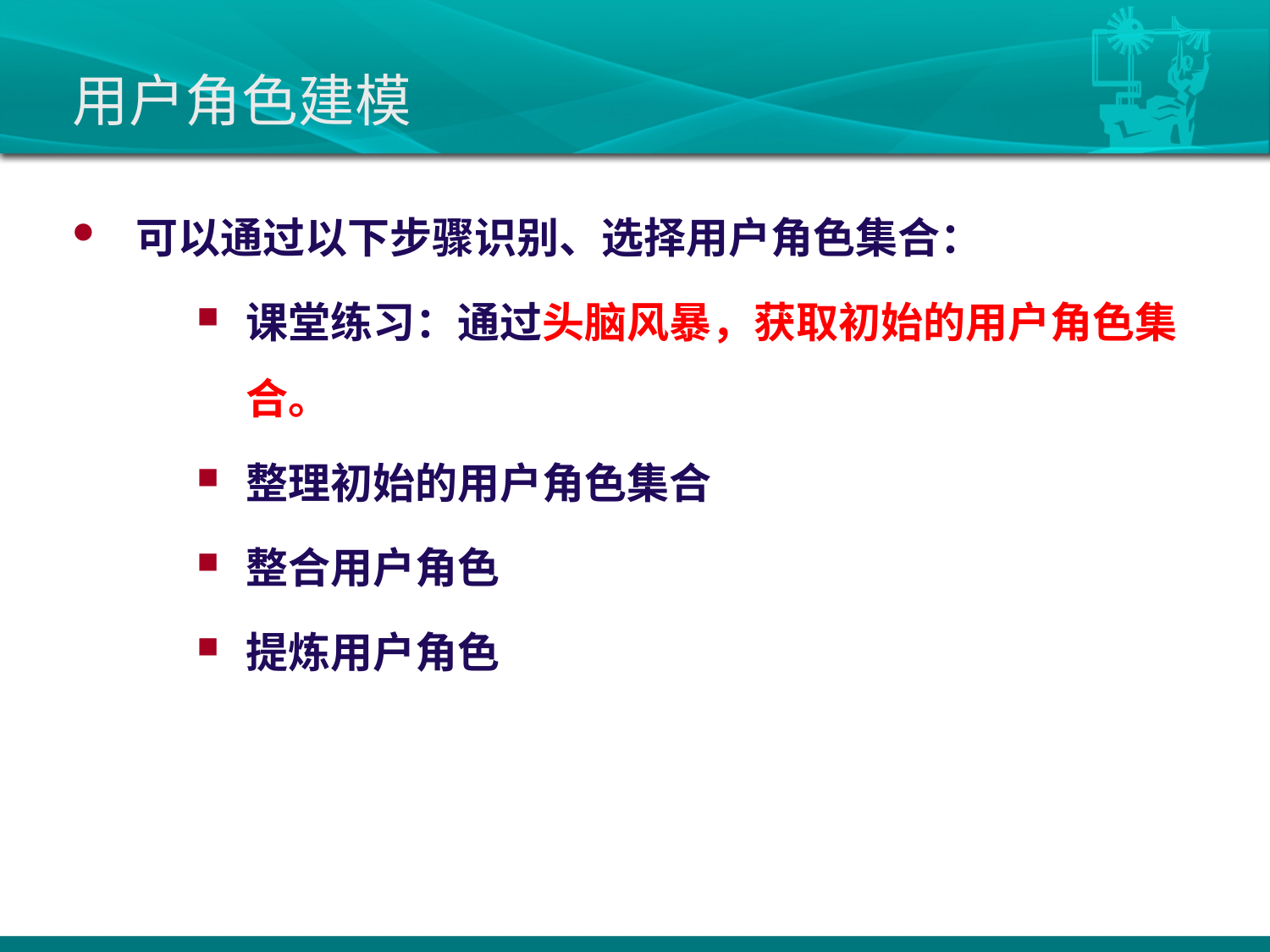

# 用户角色建模
可以通过以下步骤识别、选择用户角色集合：
课堂练习：通过头脑风暴，获取初始的用户角色集合。
整理初始的用户角色集合
整合用户角色
提炼用户角色